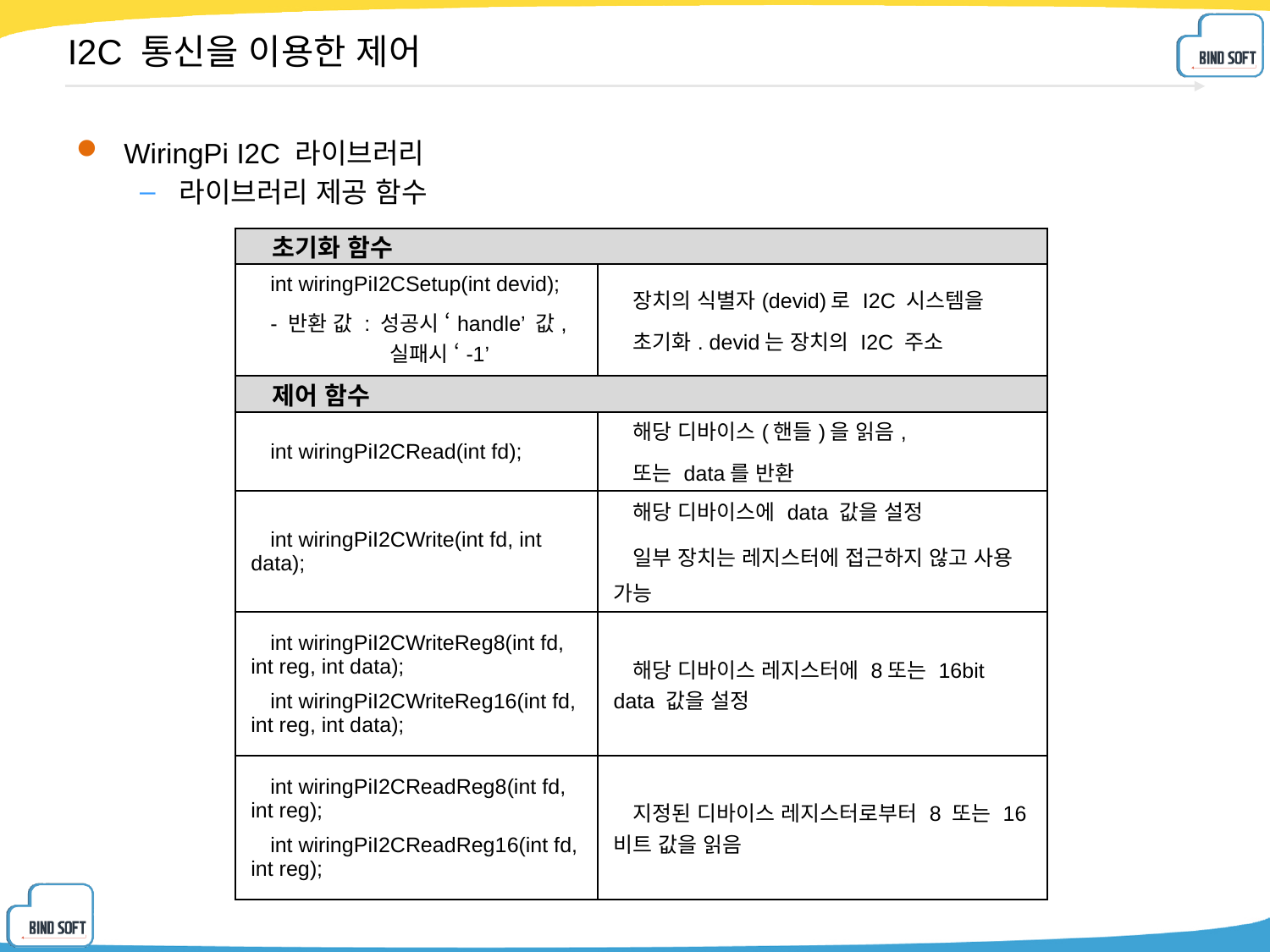

# I2C 통신을 이용한 제어
WiringPi I2C 라이브러리
라이브러리 제공 함수
| 초기화 함수 |  |
| --- | --- |
| int wiringPiI2CSetup(int devid); - 반환 값 : 성공시 ‘handle’ 값, 실패시 ‘-1’ | 장치의 식별자(devid)로 I2C 시스템을 초기화. devid는 장치의 I2C 주소 |
| 제어 함수 |  |
| int wiringPiI2CRead(int fd); | 해당 디바이스(핸들)을 읽음, 또는 data를 반환 |
| int wiringPiI2CWrite(int fd, int data); | 해당 디바이스에 data 값을 설정 일부 장치는 레지스터에 접근하지 않고 사용 가능 |
| int wiringPiI2CWriteReg8(int fd, int reg, int data); int wiringPiI2CWriteReg16(int fd, int reg, int data); | 해당 디바이스 레지스터에 8또는 16bit data 값을 설정 |
| int wiringPiI2CReadReg8(int fd, int reg); int wiringPiI2CReadReg16(int fd, int reg); | 지정된 디바이스 레지스터로부터 8 또는 16비트 값을 읽음 |